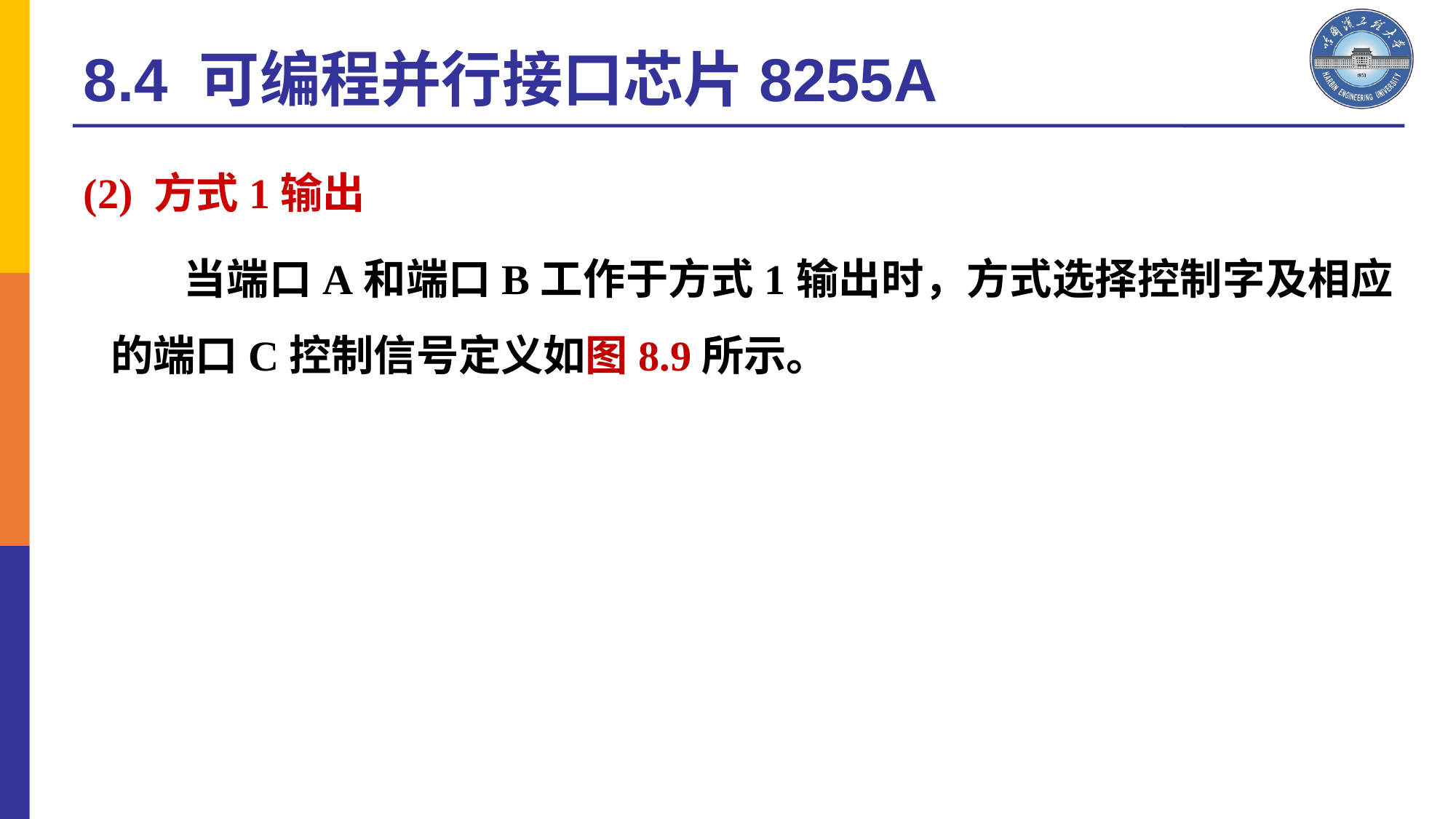

8.4 可编程并行接口芯片8255A
(2) 方式1输出
         当端口A和端口B工作于方式1输出时，方式选择控制字及相应的端口C控制信号定义如图8.9所示。